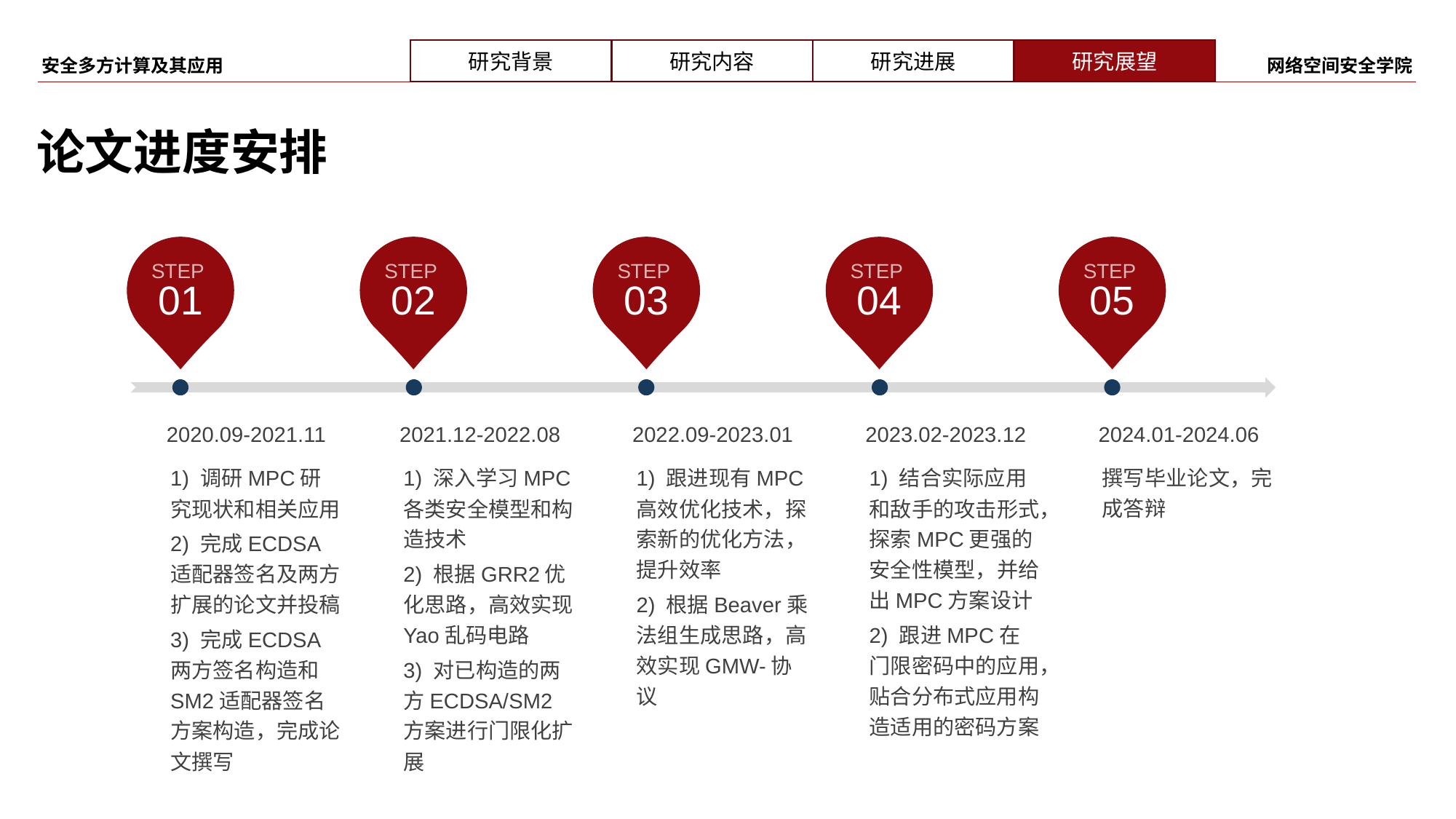

论文进度安排

STEP
01
STEP
02
STEP
03
STEP
04
STEP
05

2021.12-2022.08
1) 深入学习MPC各类安全模型和构造技术
2) 根据GRR2优化思路，高效实现Yao乱码电路
3) 对已构造的两方ECDSA/SM2方案进行门限化扩展

2020.09-2021.11
1) 调研MPC研究现状和相关应用
2) 完成ECDSA适配器签名及两方扩展的论文并投稿
3) 完成ECDSA两方签名构造和SM2适配器签名方案构造，完成论文撰写

2022.09-2023.01
1) 跟进现有MPC高效优化技术，探索新的优化方法，提升效率
2) 根据Beaver乘法组生成思路，高效实现GMW-协议
2023.02-2023.12
1) 结合实际应用和敌手的攻击形式，探索MPC更强的安全性模型，并给出MPC方案设计
2) 跟进MPC在门限密码中的应用，贴合分布式应用构造适用的密码方案
2024.01-2024.06
撰写毕业论文，完成答辩